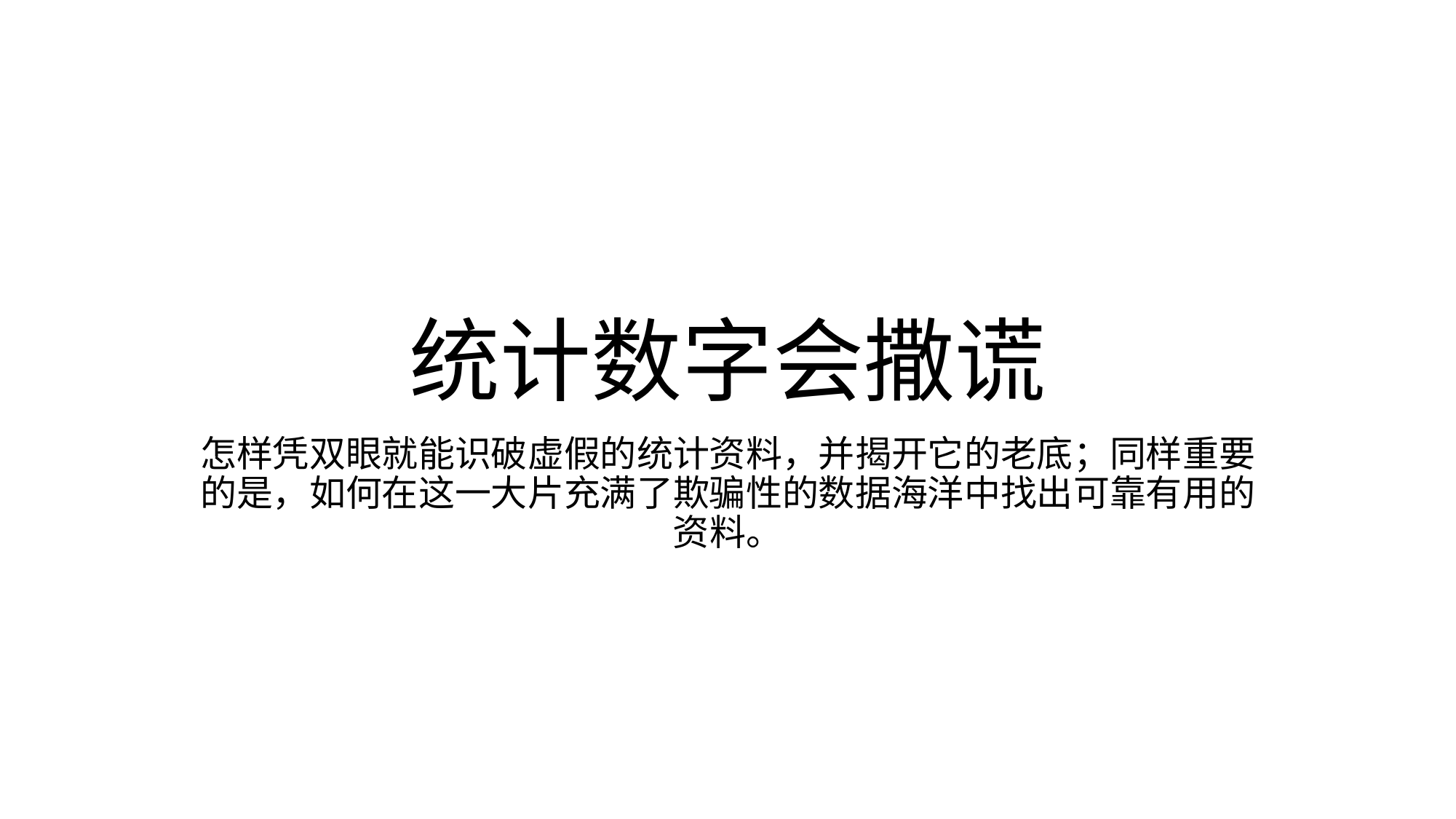

# 统计数字会撒谎
怎样凭双眼就能识破虚假的统计资料，并揭开它的老底；同样重要的是，如何在这一大片充满了欺骗性的数据海洋中找出可靠有用的资料。